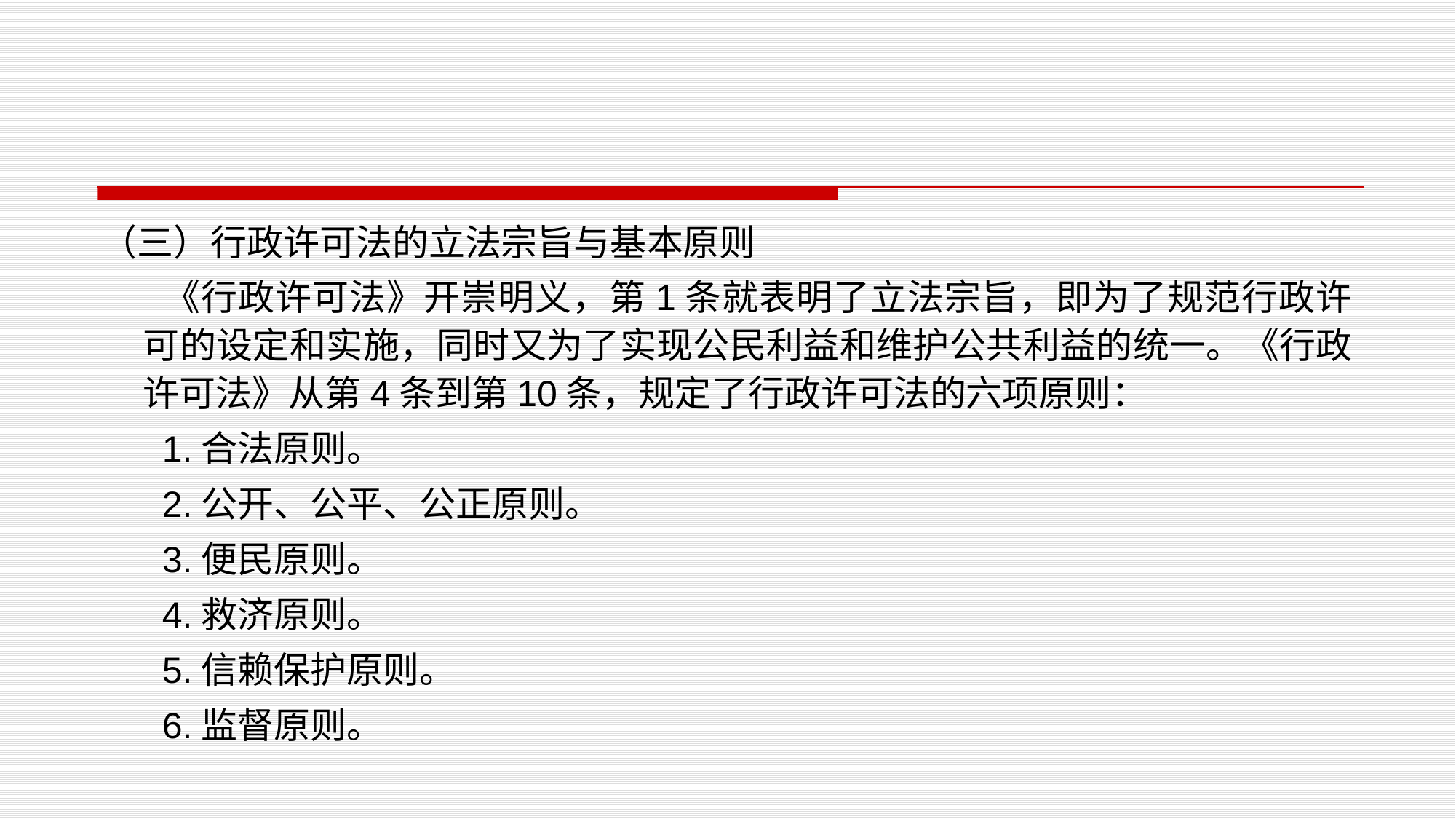

#
（三）行政许可法的立法宗旨与基本原则
      《行政许可法》开崇明义，第1条就表明了立法宗旨，即为了规范行政许可的设定和实施，同时又为了实现公民利益和维护公共利益的统一。《行政许可法》从第4条到第10条，规定了行政许可法的六项原则：
      1.合法原则。
      2.公开、公平、公正原则。
      3.便民原则。
      4.救济原则。
      5.信赖保护原则。
      6.监督原则。